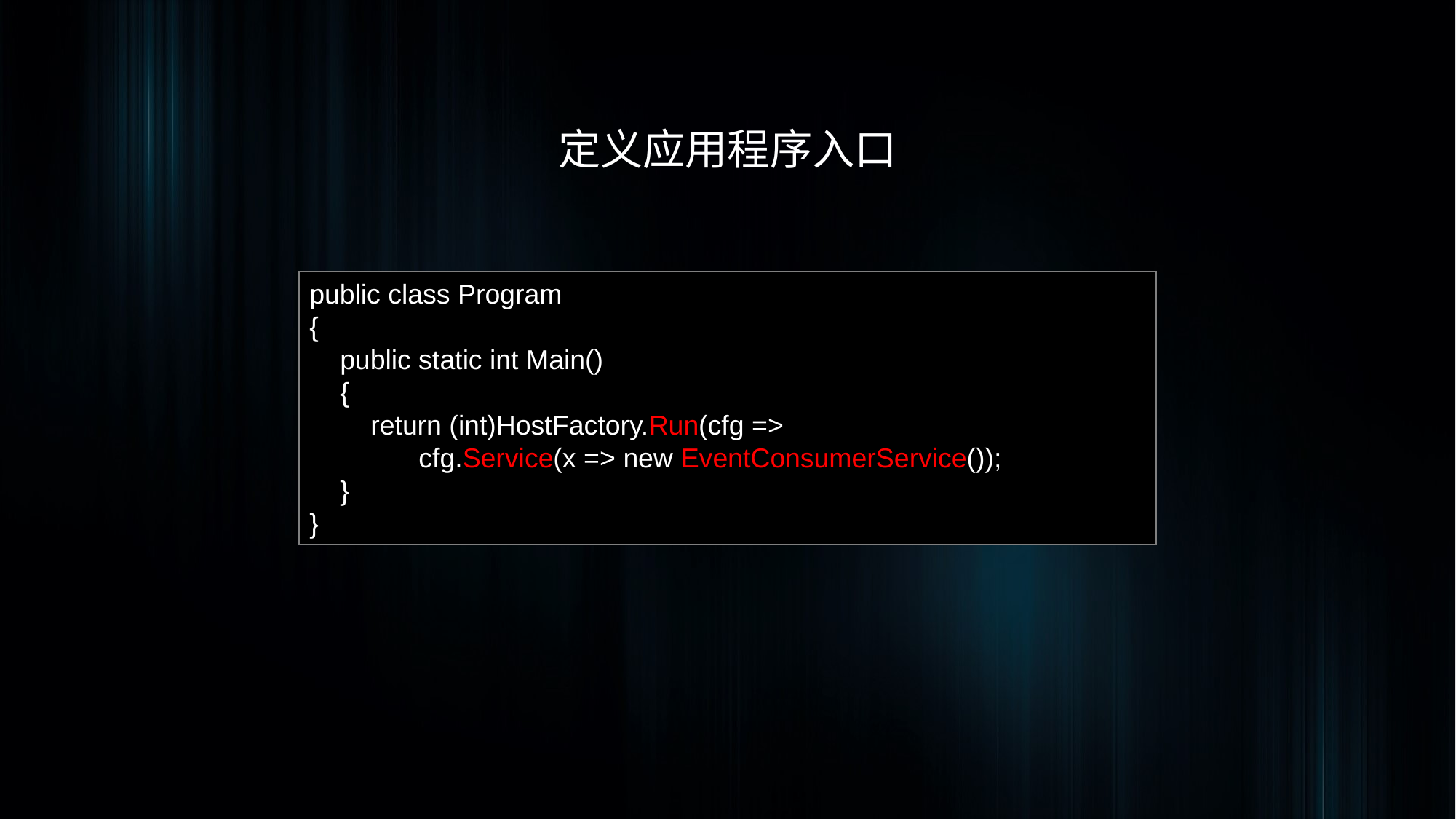

定义应用程序入口
public class Program
{
    public static int Main()
    {
        return (int)HostFactory.Run(cfg =>
	cfg.Service(x => new EventConsumerService());
    }
}